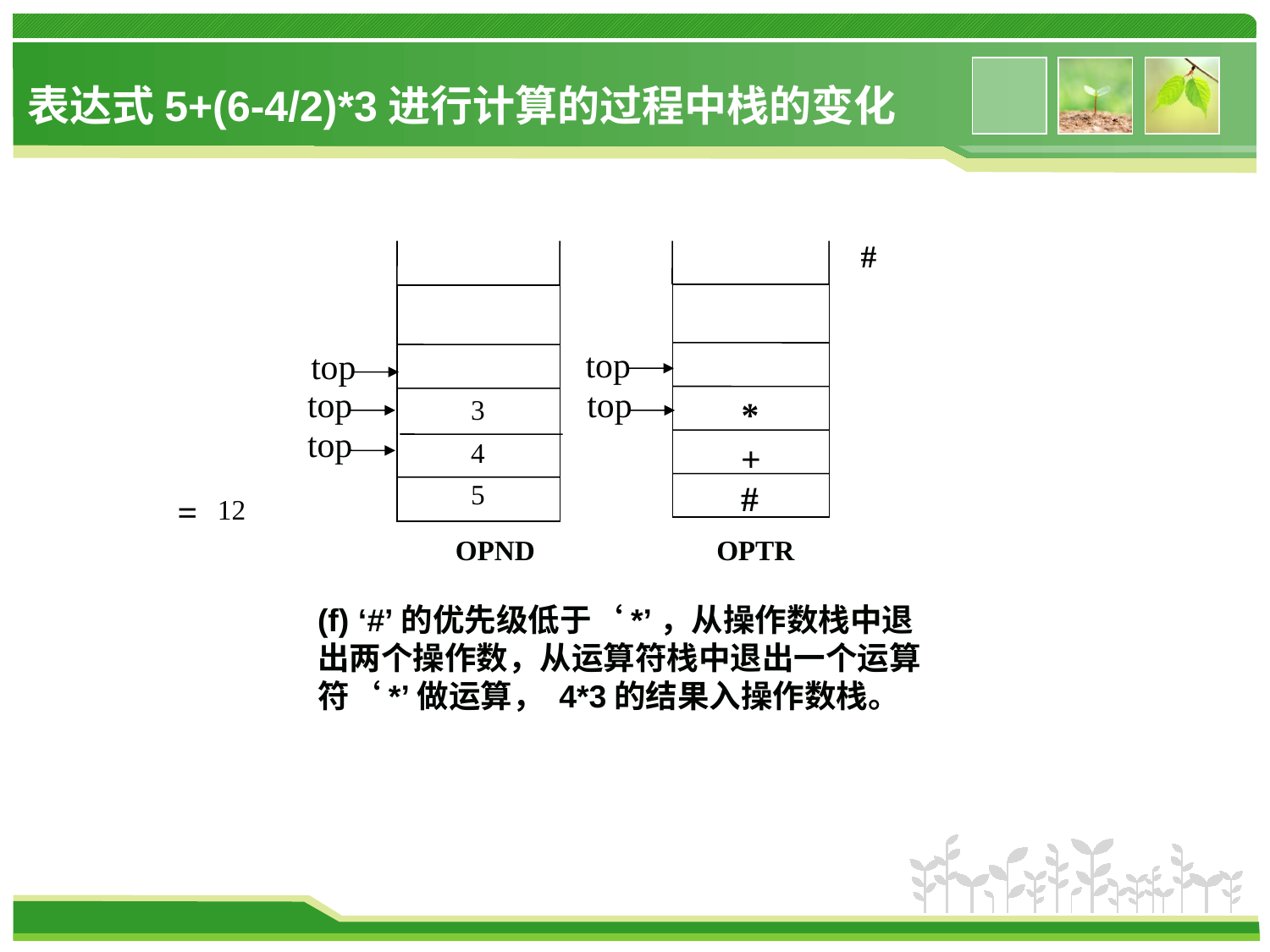

表达式5+(6-4/2)*3进行计算的过程中栈的变化
#

top

top

top

top

3
*

top

4

+

5
#

=

12

OPND                          OPTR

(f) ‘#’的优先级低于‘*’，从操作数栈中退出两个操作数，从运算符栈中退出一个运算符‘*’做运算， 4*3的结果入操作数栈。

40